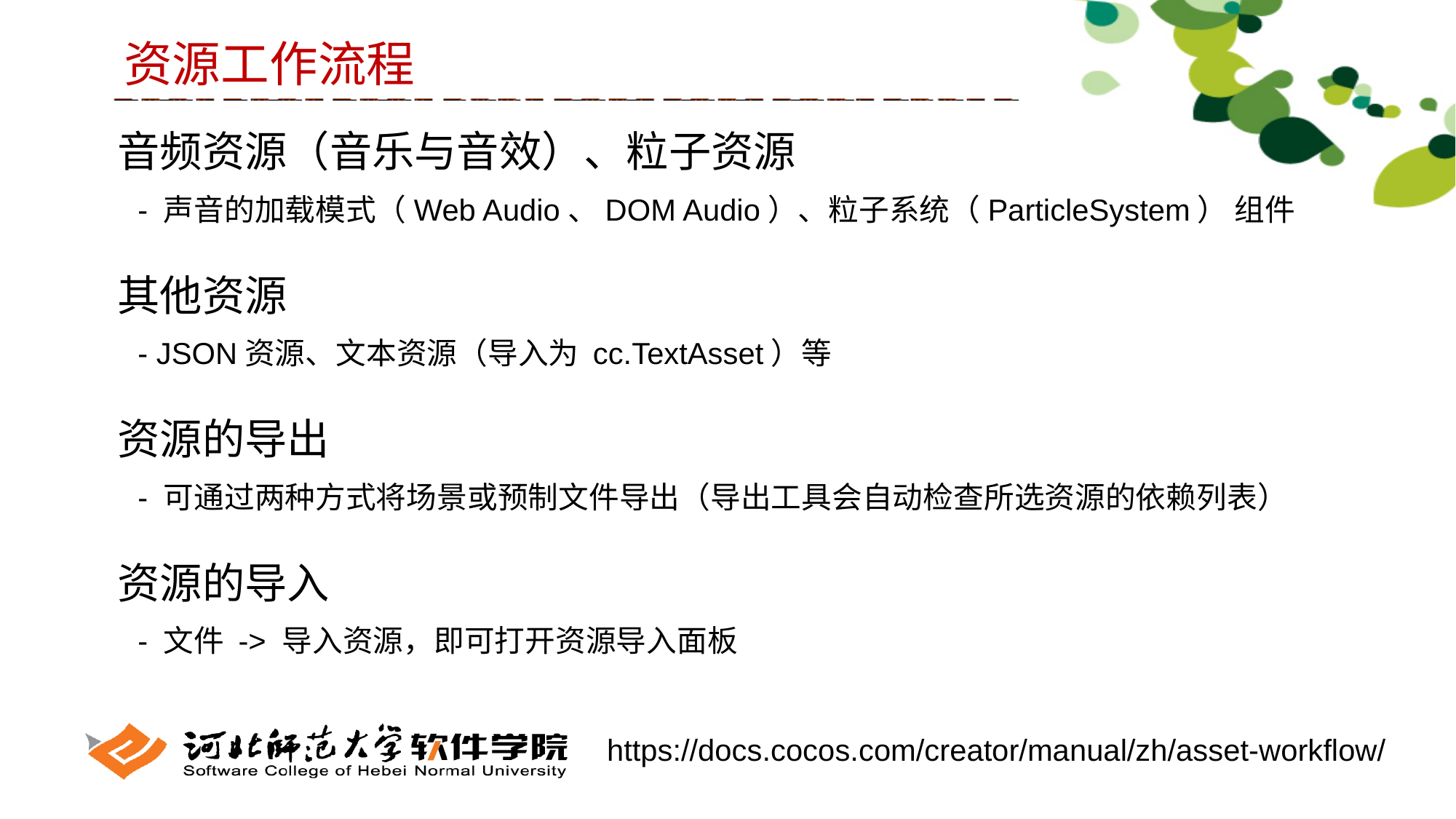

资源工作流程
音频资源（音乐与音效）、粒子资源
- 声音的加载模式（Web Audio、DOM Audio）、粒子系统（ParticleSystem） 组件
其他资源
- JSON资源、文本资源（导入为 cc.TextAsset）等
资源的导出
- 可通过两种方式将场景或预制文件导出（导出工具会自动检查所选资源的依赖列表）
资源的导入
- 文件 -> 导入资源，即可打开资源导入面板
https://docs.cocos.com/creator/manual/zh/asset-workflow/